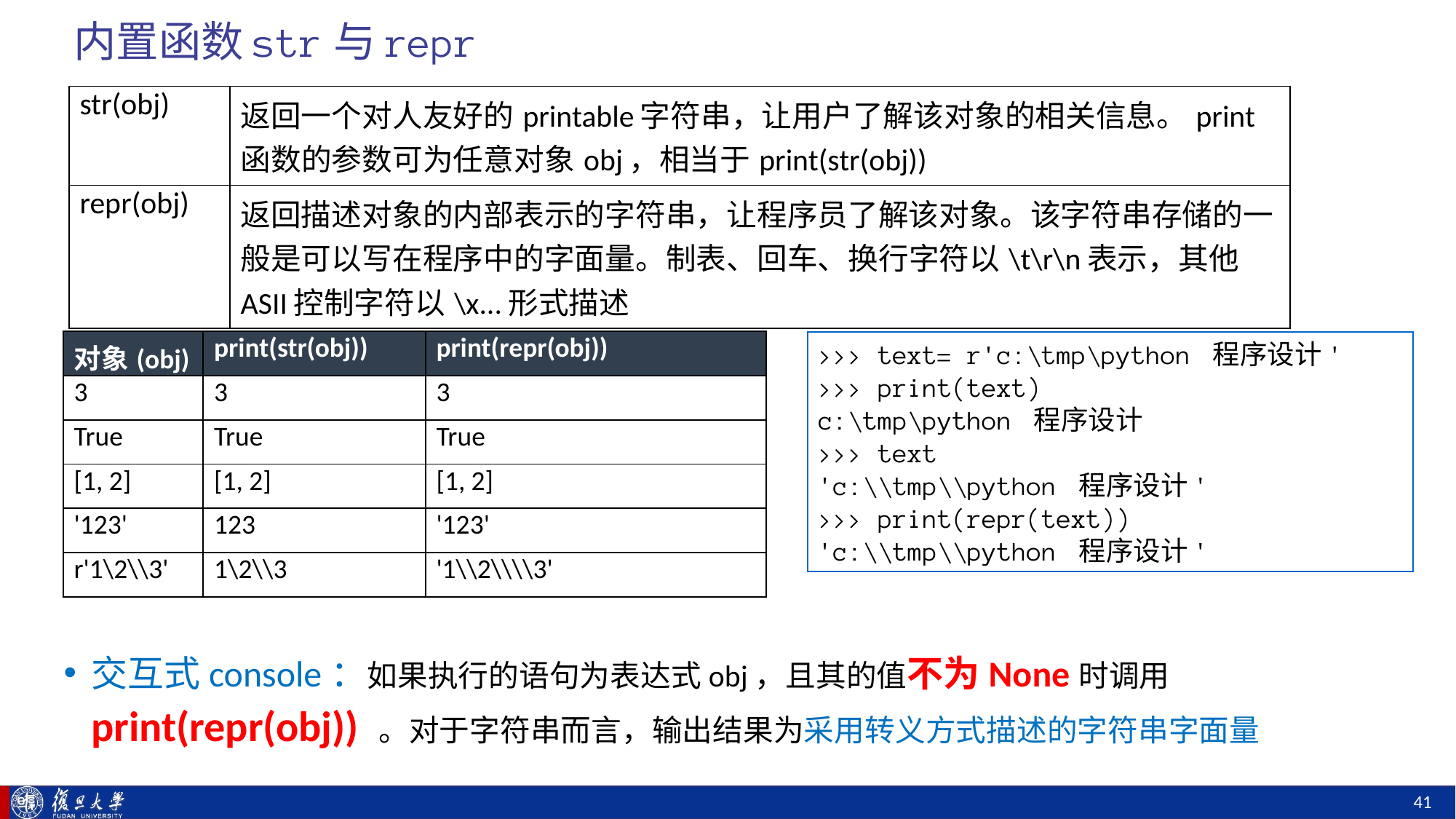

# 内置函数str与repr
| str(obj) | 返回一个对人友好的printable字符串，让用户了解该对象的相关信息。print函数的参数可为任意对象obj，相当于print(str(obj)) |
| --- | --- |
| repr(obj) | 返回描述对象的内部表示的字符串，让程序员了解该对象。该字符串存储的一般是可以写在程序中的字面量。制表、回车、换行字符以\t\r\n表示，其他ASII控制字符以\x...形式描述 |
| 对象(obj) | print(str(obj)) | print(repr(obj)) |
| --- | --- | --- |
| 3 | 3 | 3 |
| True | True | True |
| [1, 2] | [1, 2] | [1, 2] |
| '123' | 123 | '123' |
| r'1\2\\3' | 1\2\\3 | '1\\2\\\\3' |
>>> text= r'c:\tmp\python 程序设计'
>>> print(text)
c:\tmp\python 程序设计
>>> text
'c:\\tmp\\python 程序设计'
>>> print(repr(text))
'c:\\tmp\\python 程序设计'
交互式console：如果执行的语句为表达式obj，且其的值不为None时调用print(repr(obj)) 。对于字符串而言，输出结果为采用转义方式描述的字符串字面量